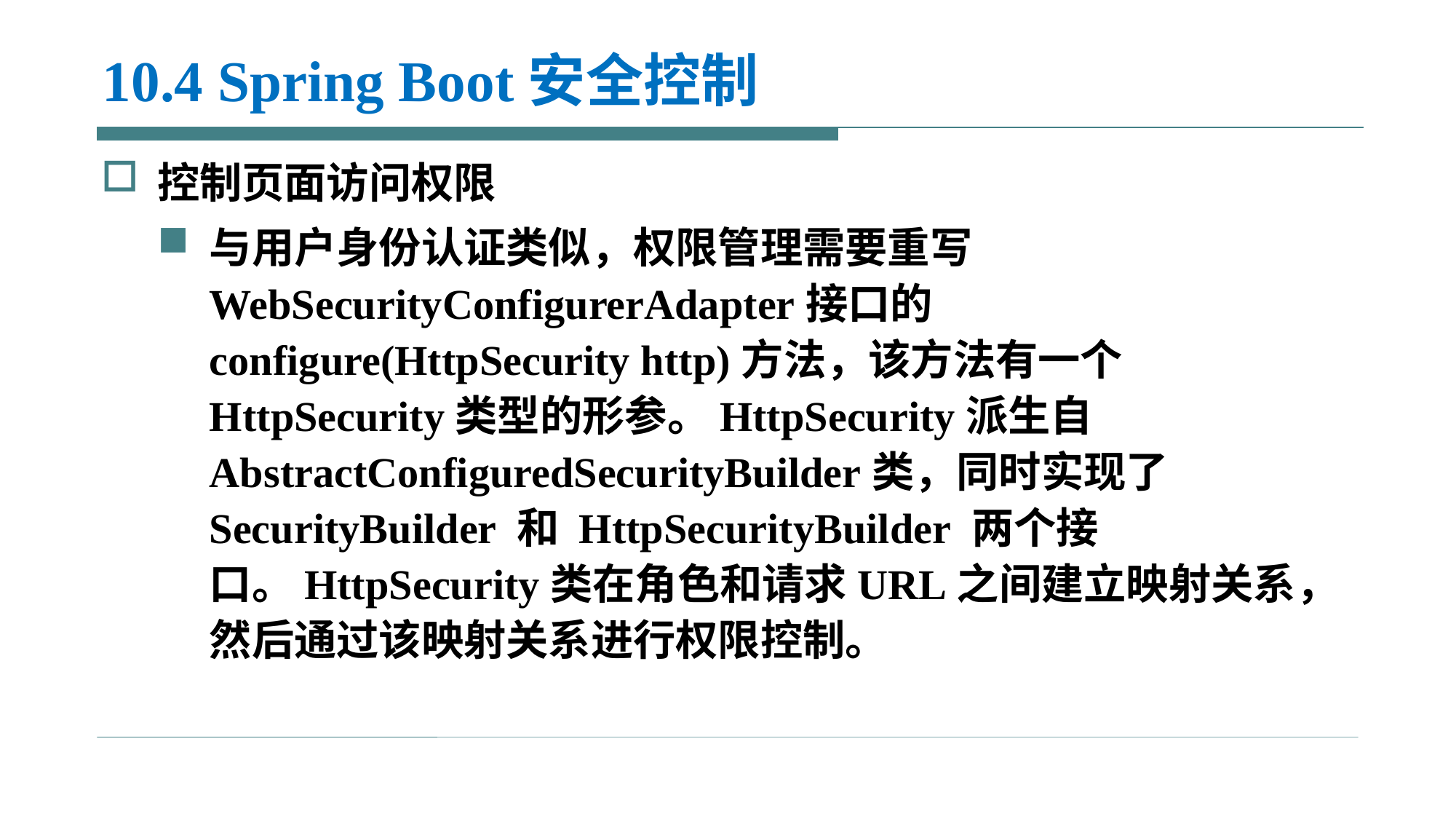

# 10.4 Spring Boot安全控制
控制页面访问权限
与用户身份认证类似，权限管理需要重写WebSecurityConfigurerAdapter接口的configure(HttpSecurity http)方法，该方法有一个HttpSecurity类型的形参。HttpSecurity派生自AbstractConfiguredSecurityBuilder类，同时实现了 SecurityBuilder 和 HttpSecurityBuilder 两个接口。HttpSecurity类在角色和请求URL之间建立映射关系，然后通过该映射关系进行权限控制。
33